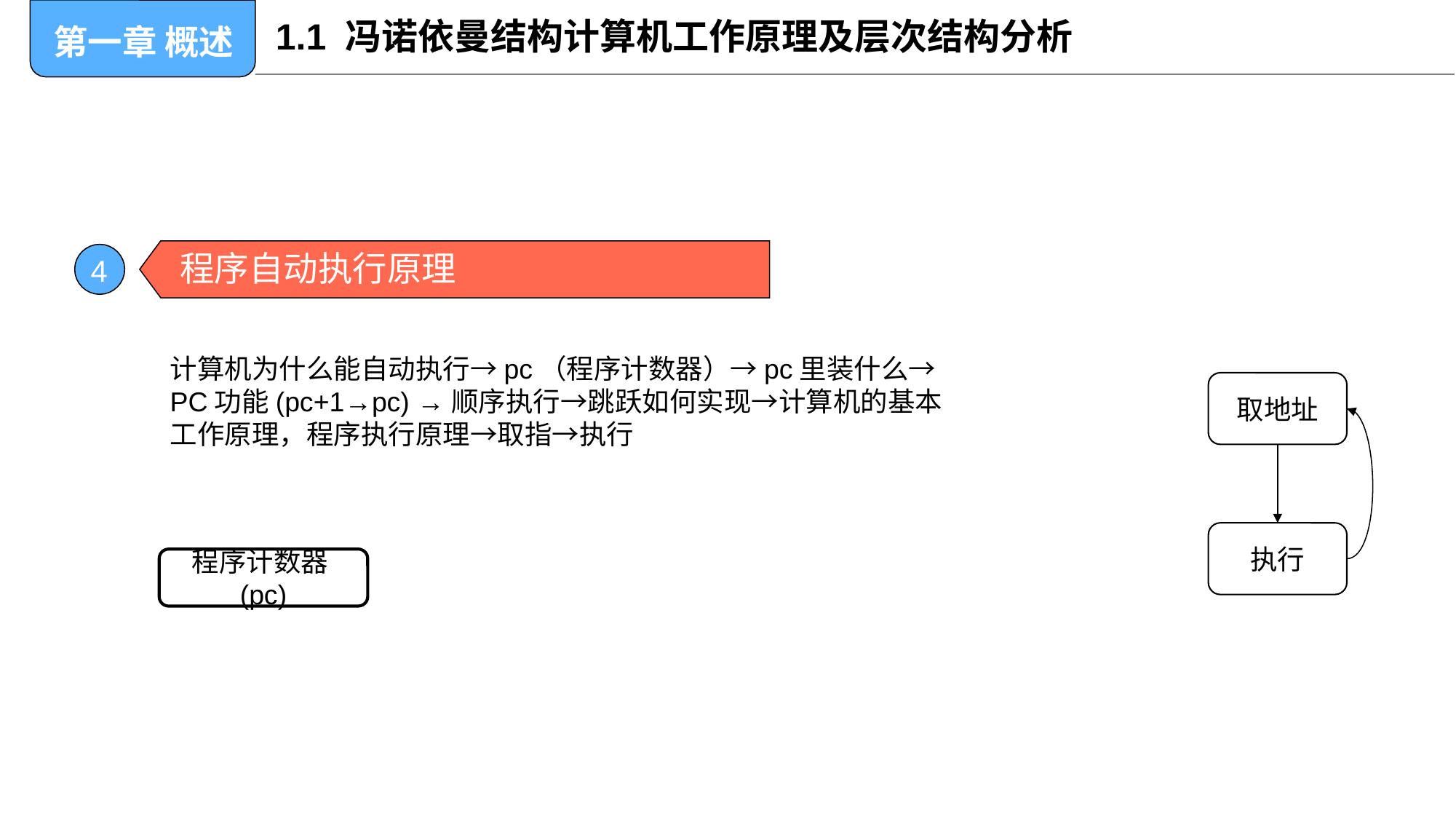

# 1.1 冯诺依曼结构计算机工作原理及层次结构分析
第一章 概述

程序自动执行原理
4
计算机为什么能自动执行→pc（程序计数器）→pc里装什么→PC功能(pc+1→pc) →顺序执行→跳跃如何实现→计算机的基本工作原理，程序执行原理→取指→执行
取地址
执行
按地址顺序
程序计数器(pc)